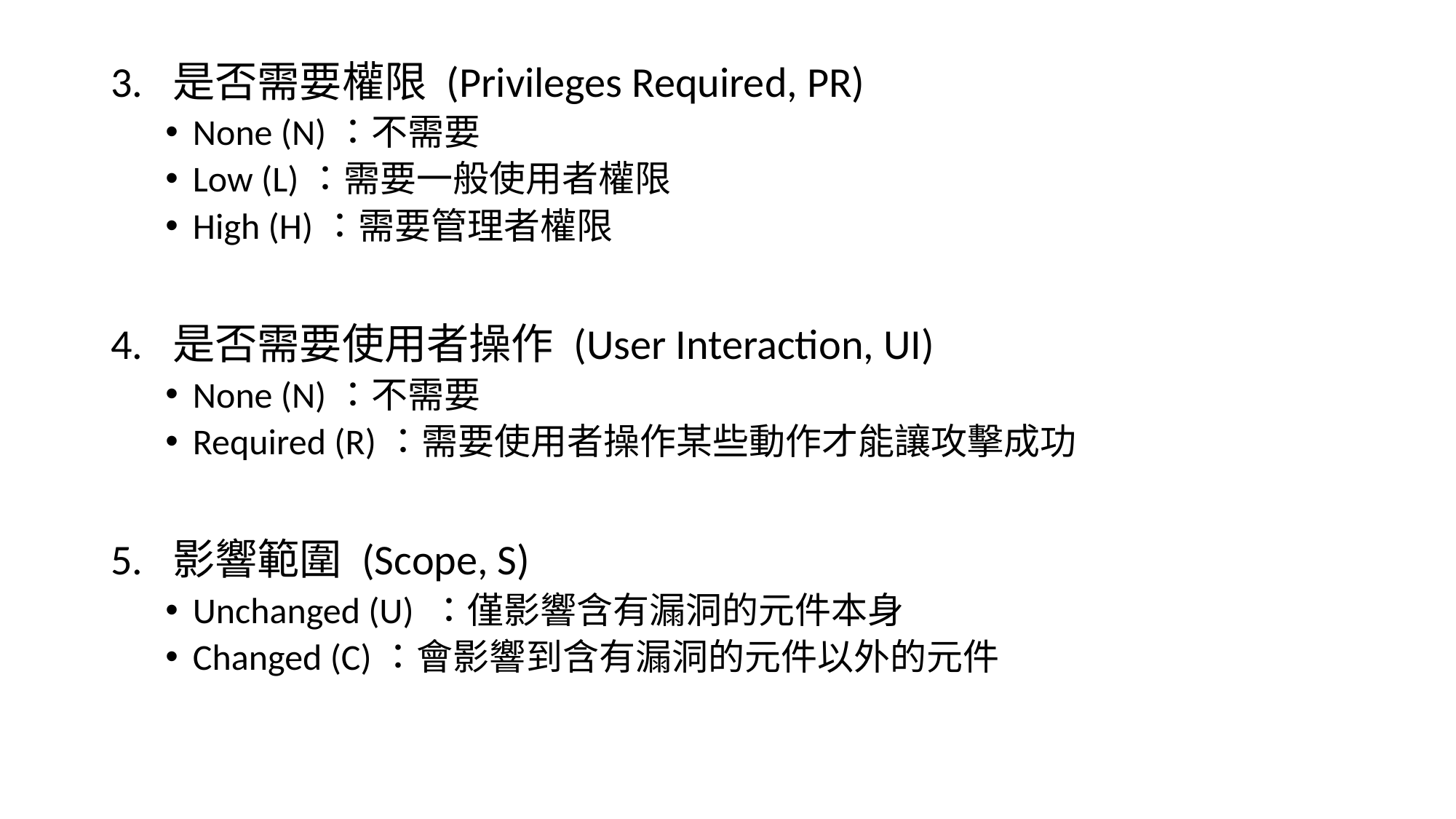

3.  是否需要權限 (Privileges Required, PR)
None (N)：不需要
Low (L)：需要一般使用者權限
High (H)：需要管理者權限

4.  是否需要使用者操作 (User Interaction, UI)
None (N)：不需要
Required (R)：需要使用者操作某些動作才能讓攻擊成功

5.  影響範圍 (Scope, S)
Unchanged (U) ：僅影響含有漏洞的元件本身
Changed (C)：會影響到含有漏洞的元件以外的元件